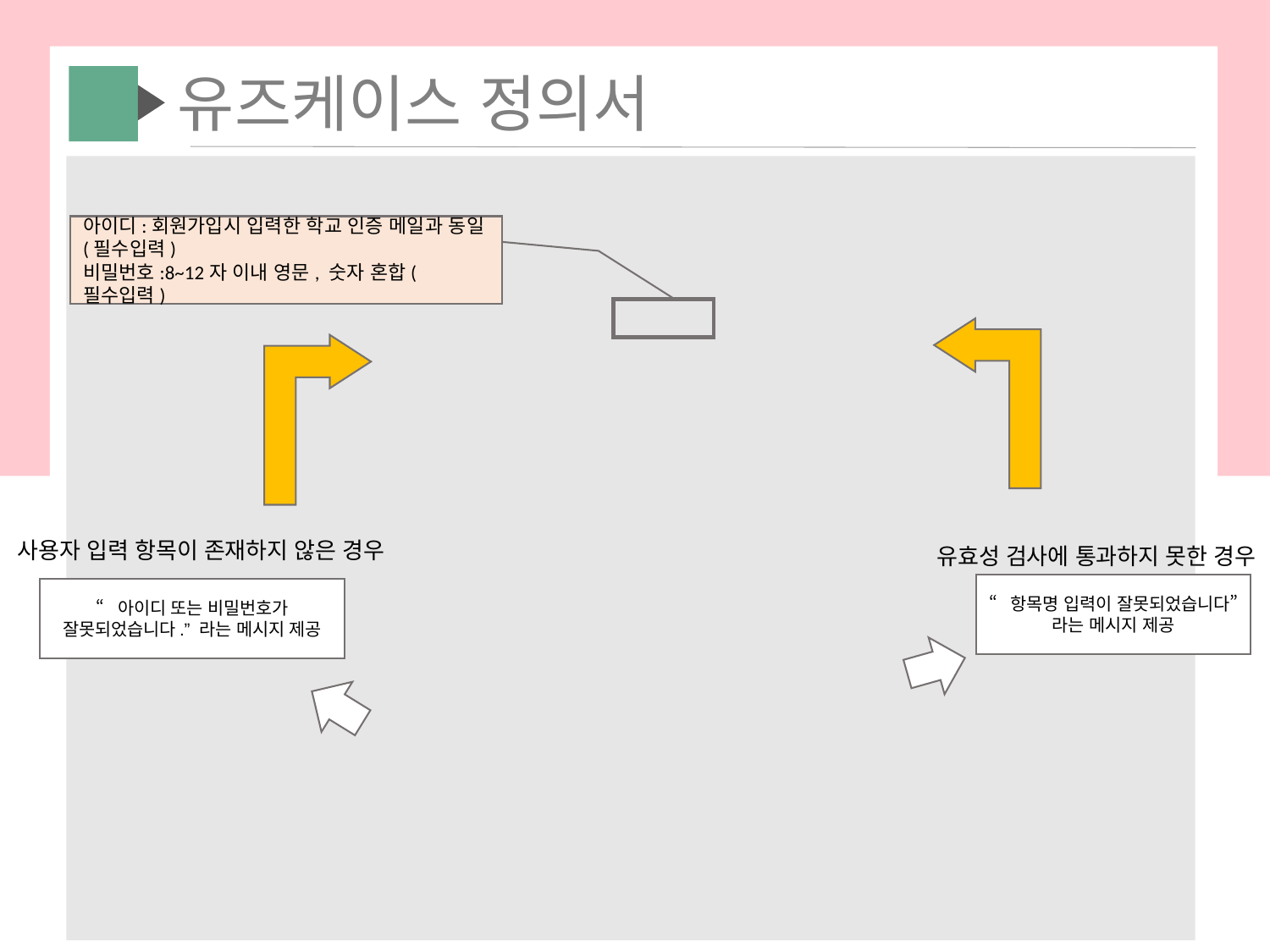

# 유즈케이스 정의서

아이디:회원가입시 입력한 학교 인증 메일과 동일(필수입력)
비밀번호:8~12자 이내 영문, 숫자 혼합(필수입력)

사용자 입력 항목이 존재하지 않은 경우
유효성 검사에 통과하지 못한 경우
“항목명 입력이 잘못되었습니다” 라는 메시지 제공
“아이디 또는 비밀번호가 잘못되었습니다.” 라는 메시지 제공